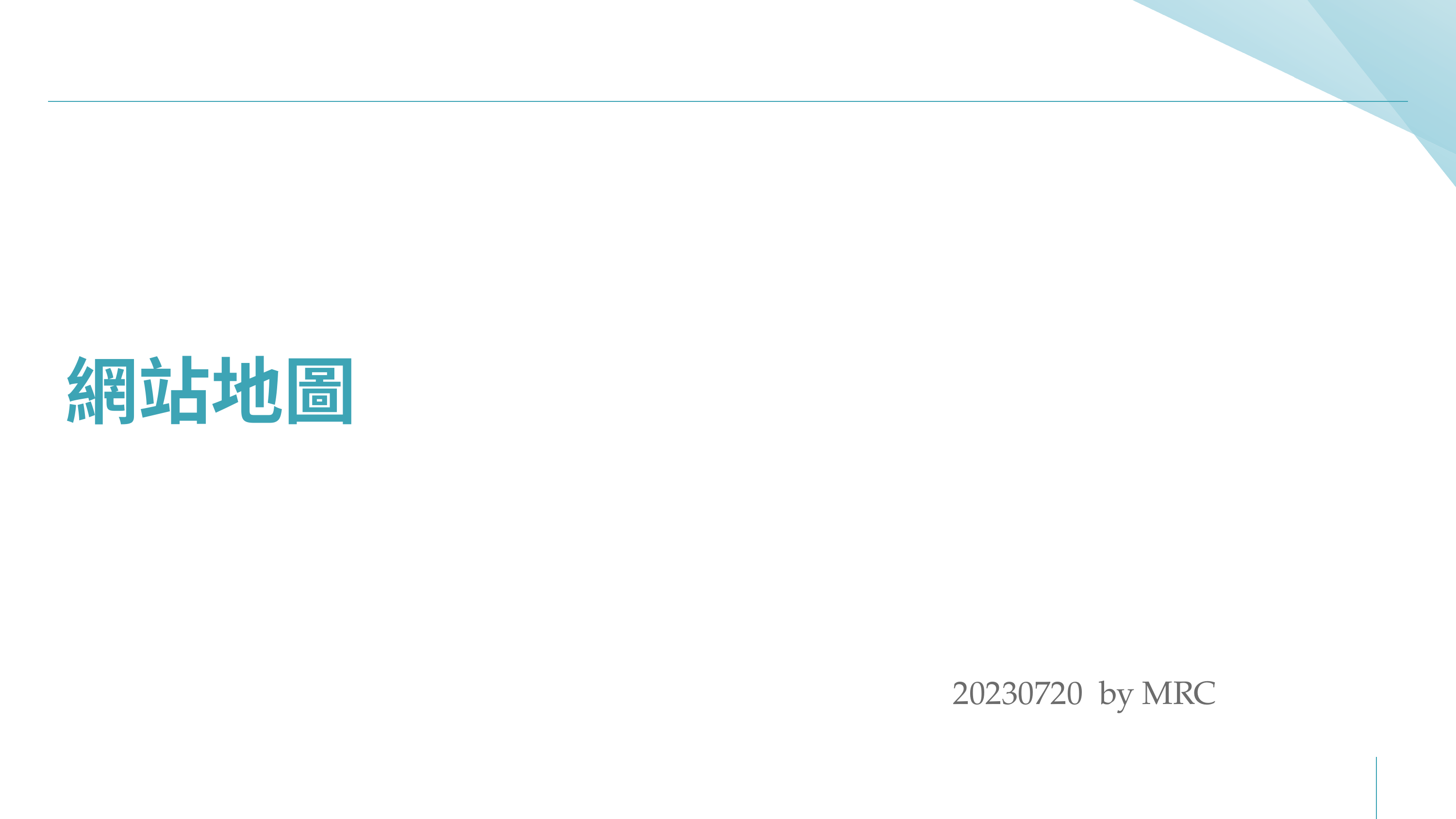

# 網站地圖
20230720  by MRC
20230720  by MRC